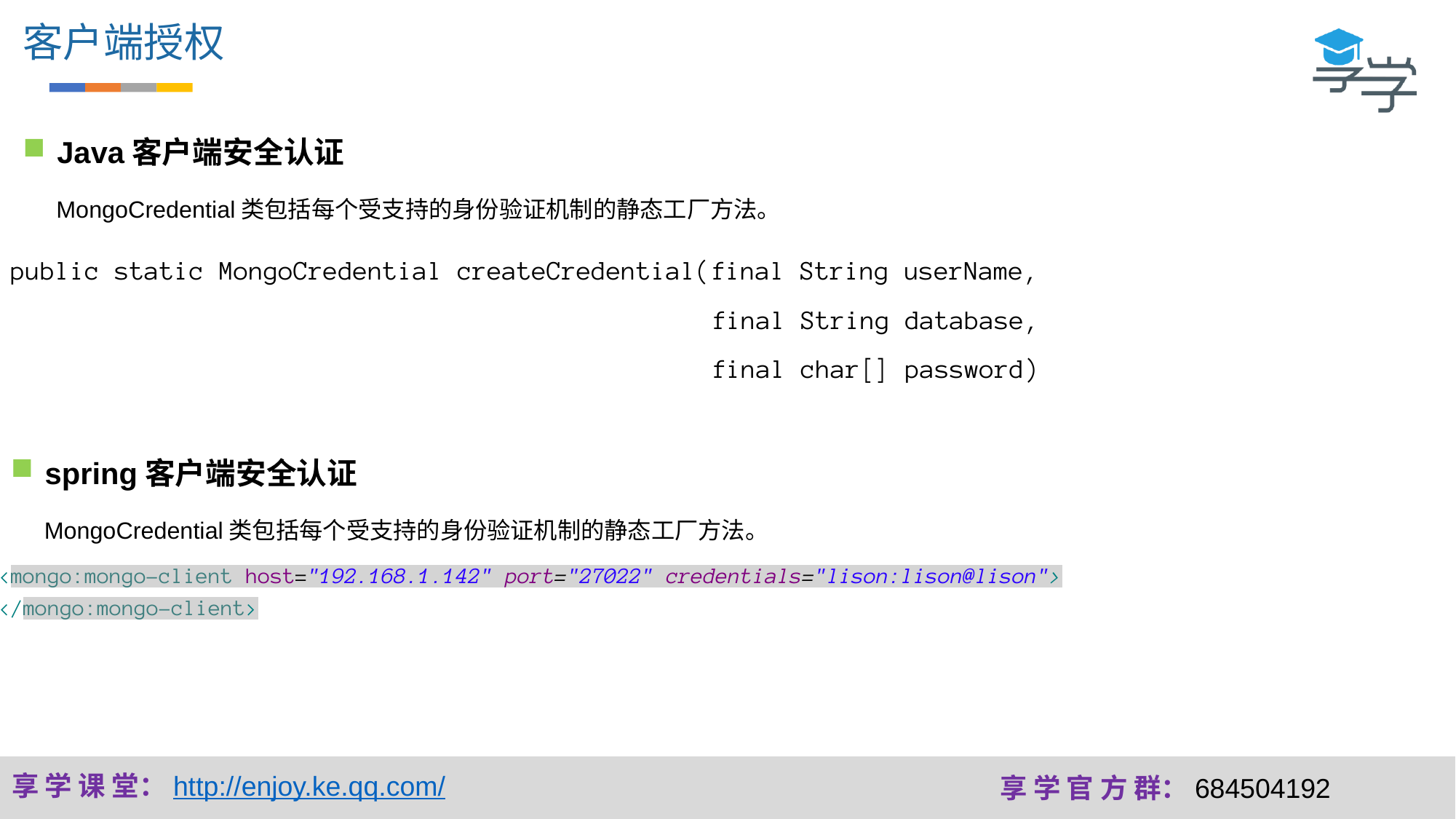

客户端授权

Java客户端安全认证
    MongoCredential类包括每个受支持的身份验证机制的静态工厂方法。
public static MongoCredential createCredential(final String userName,
                                               final String database,
                                               final char[] password)
spring客户端安全认证
    MongoCredential类包括每个受支持的身份验证机制的静态工厂方法。
<mongo:mongo-client host="192.168.1.142" port="27022" credentials="lison:lison@lison">
</mongo:mongo-client>